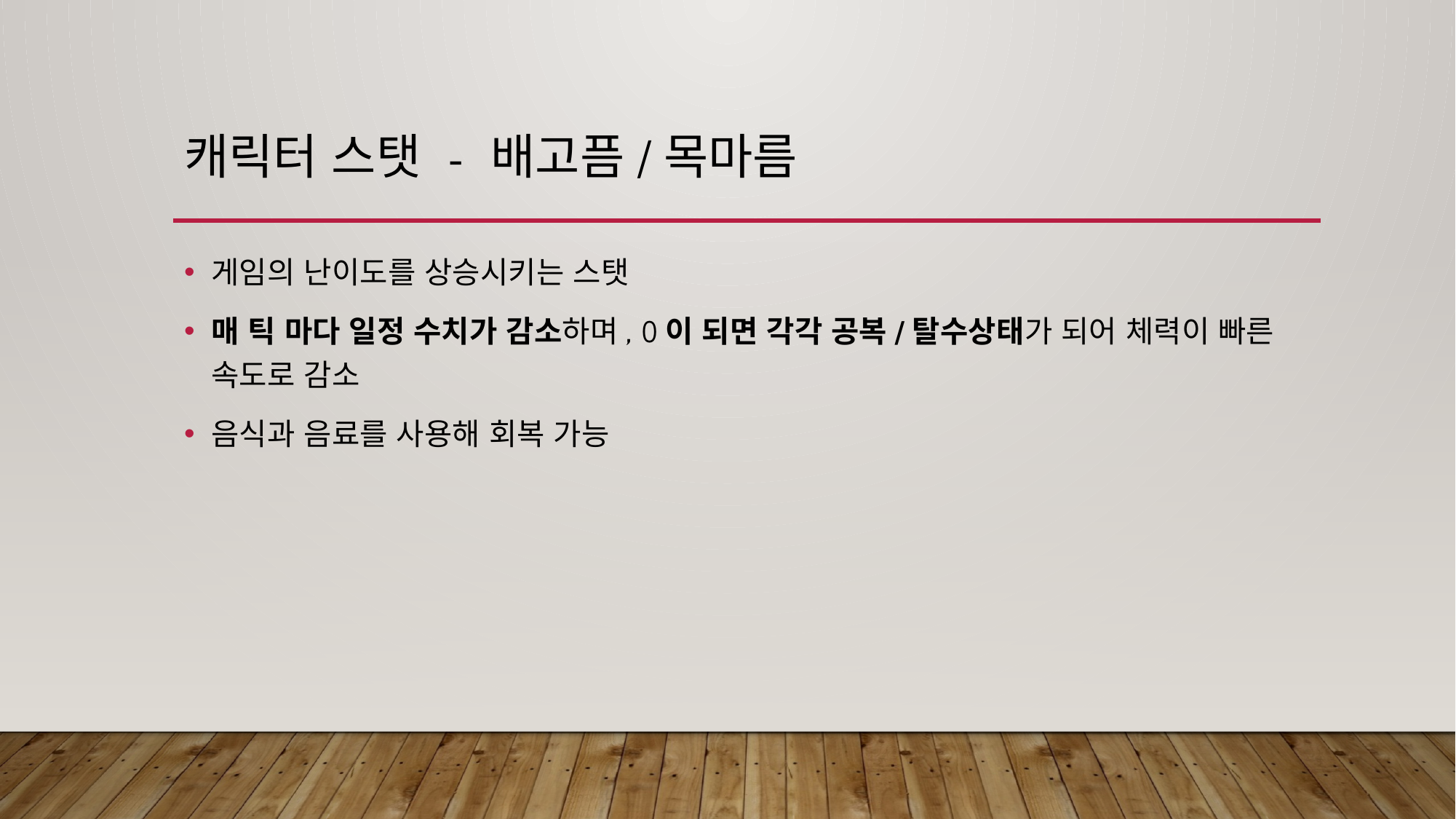

# 캐릭터 스탯 - 배고픔/목마름
게임의 난이도를 상승시키는 스탯
매 틱 마다 일정 수치가 감소하며, 0이 되면 각각 공복/탈수상태가 되어 체력이 빠른 속도로 감소
음식과 음료를 사용해 회복 가능